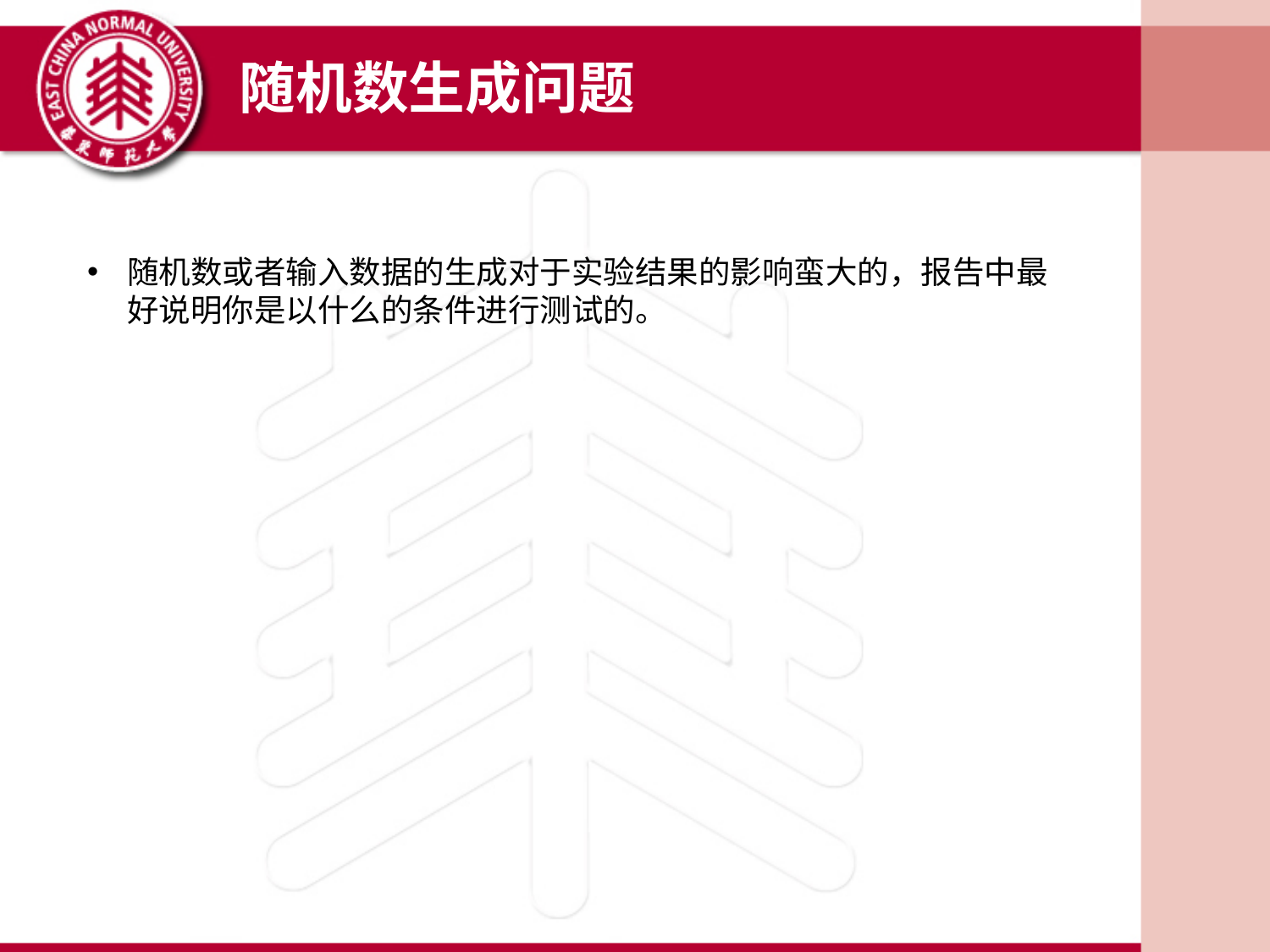

随机数生成问题
随机数或者输入数据的生成对于实验结果的影响蛮大的，报告中最好说明你是以什么的条件进行测试的。